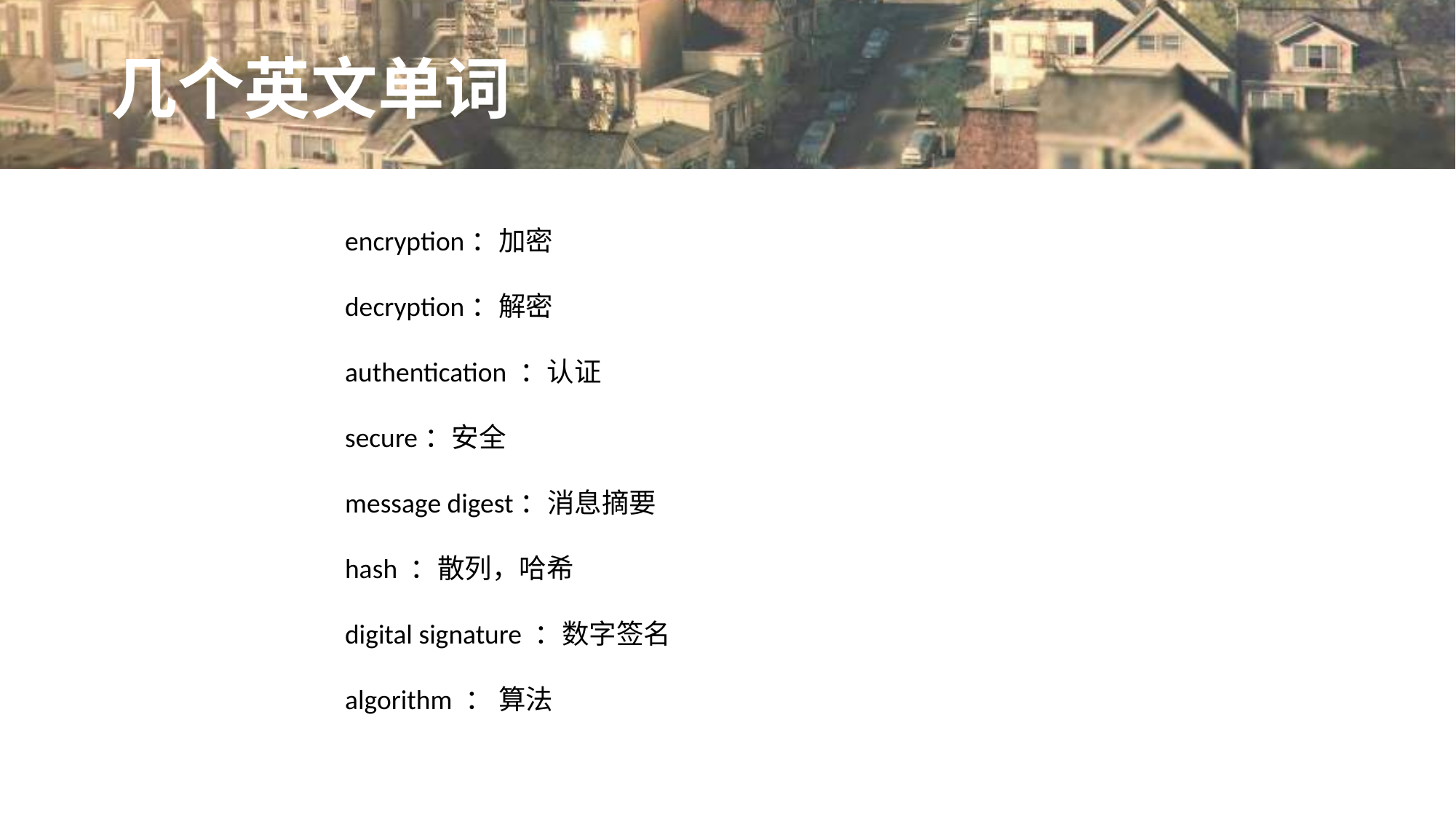

# 几个英文单词
encryption：加密

decryption：解密

authentication ：认证

secure：安全

message digest：消息摘要

hash ：散列，哈希

digital signature ：数字签名

algorithm ： 算法